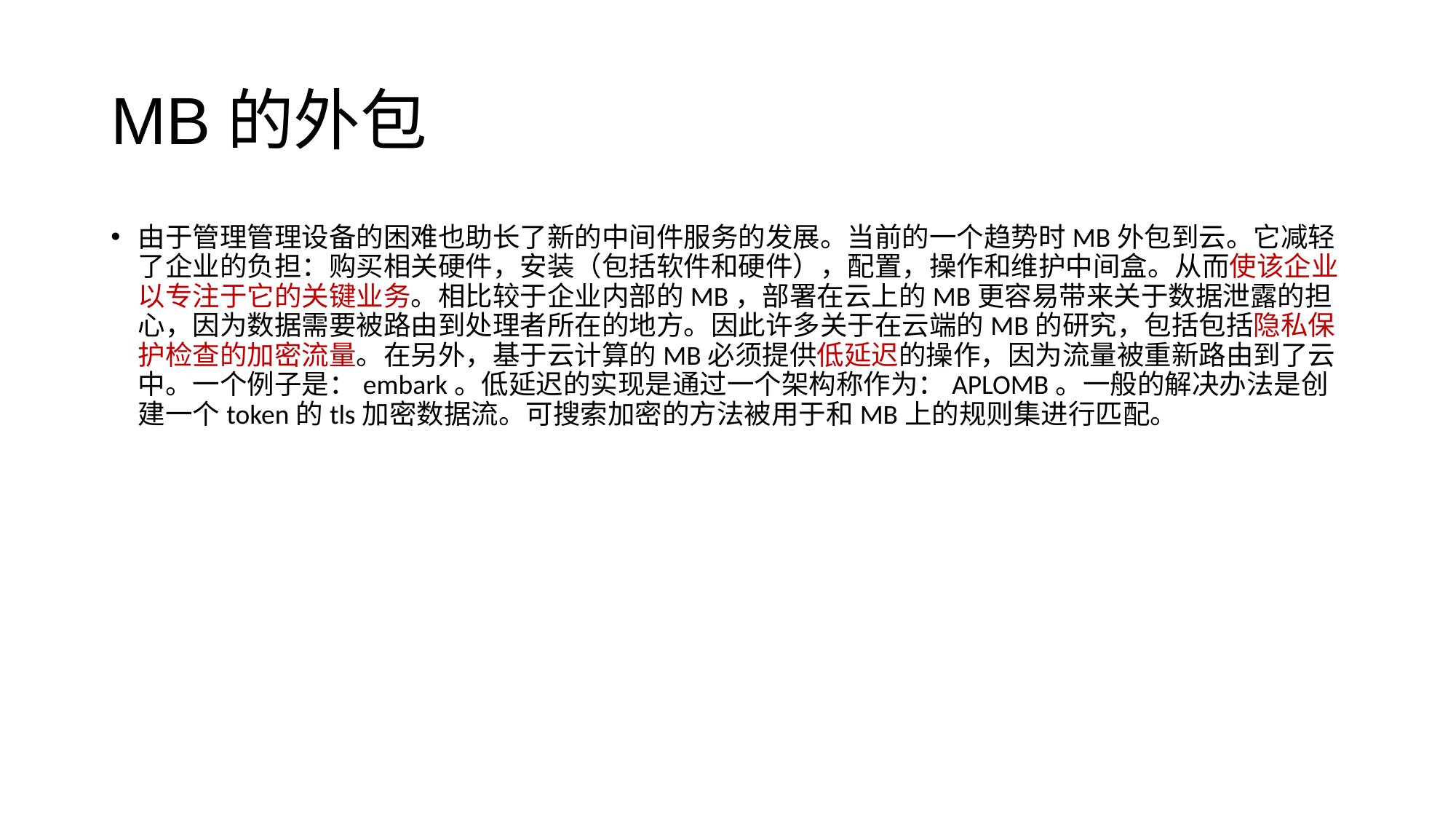

# MB的外包
由于管理管理设备的困难也助长了新的中间件服务的发展。当前的一个趋势时MB外包到云。它减轻了企业的负担：购买相关硬件，安装（包括软件和硬件），配置，操作和维护中间盒。从而使该企业以专注于它的关键业务。相比较于企业内部的MB，部署在云上的MB更容易带来关于数据泄露的担心，因为数据需要被路由到处理者所在的地方。因此许多关于在云端的MB的研究，包括包括隐私保护检查的加密流量。在另外，基于云计算的MB必须提供低延迟的操作，因为流量被重新路由到了云中。一个例子是：embark。低延迟的实现是通过一个架构称作为：APLOMB。一般的解决办法是创建一个token的tls加密数据流。可搜索加密的方法被用于和MB上的规则集进行匹配。